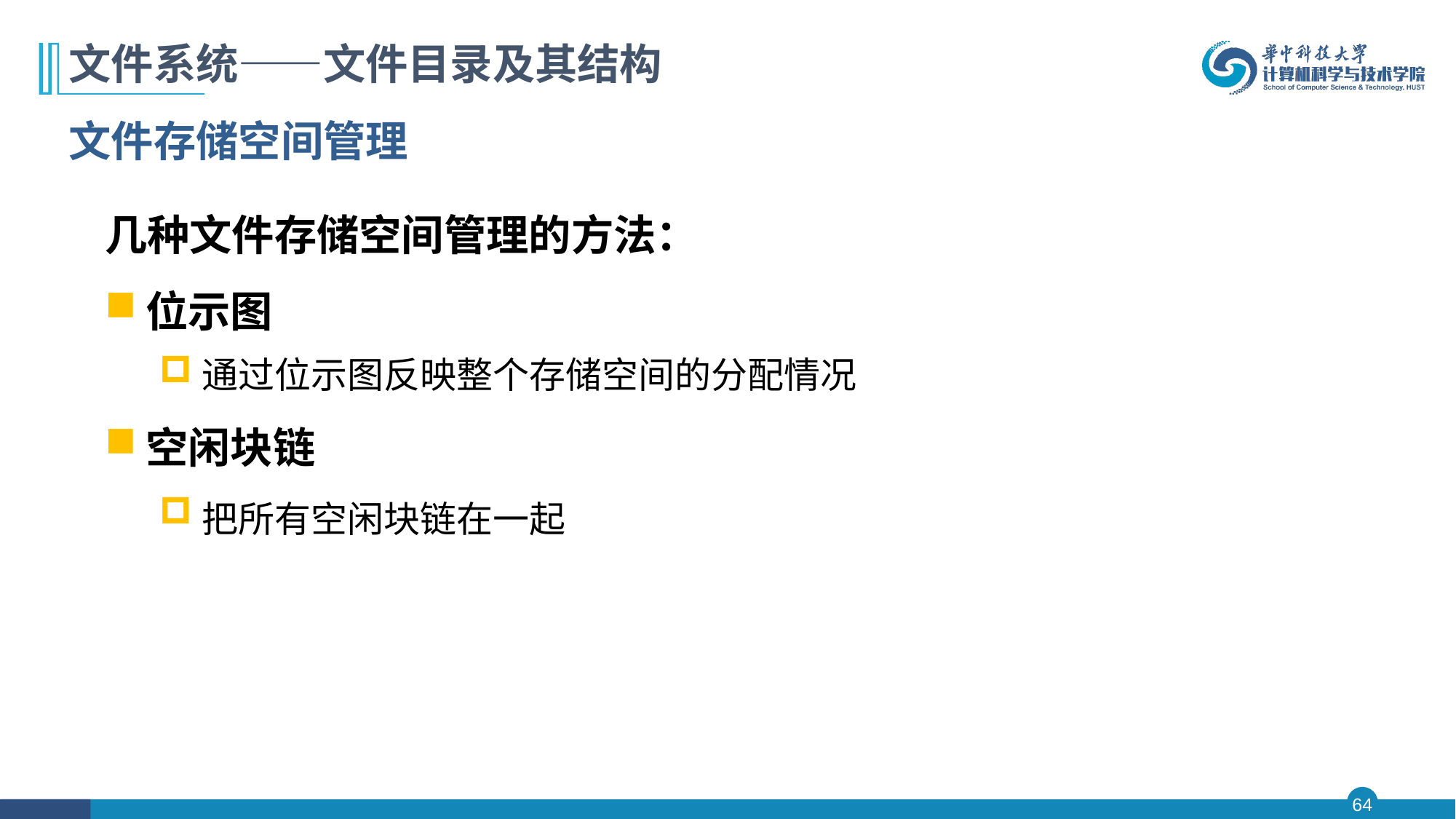

# 文件系统——文件目录及其结构
文件存储空间管理
几种文件存储空间管理的方法：
位示图
通过位示图反映整个存储空间的分配情况
空闲块链
把所有空闲块链在一起